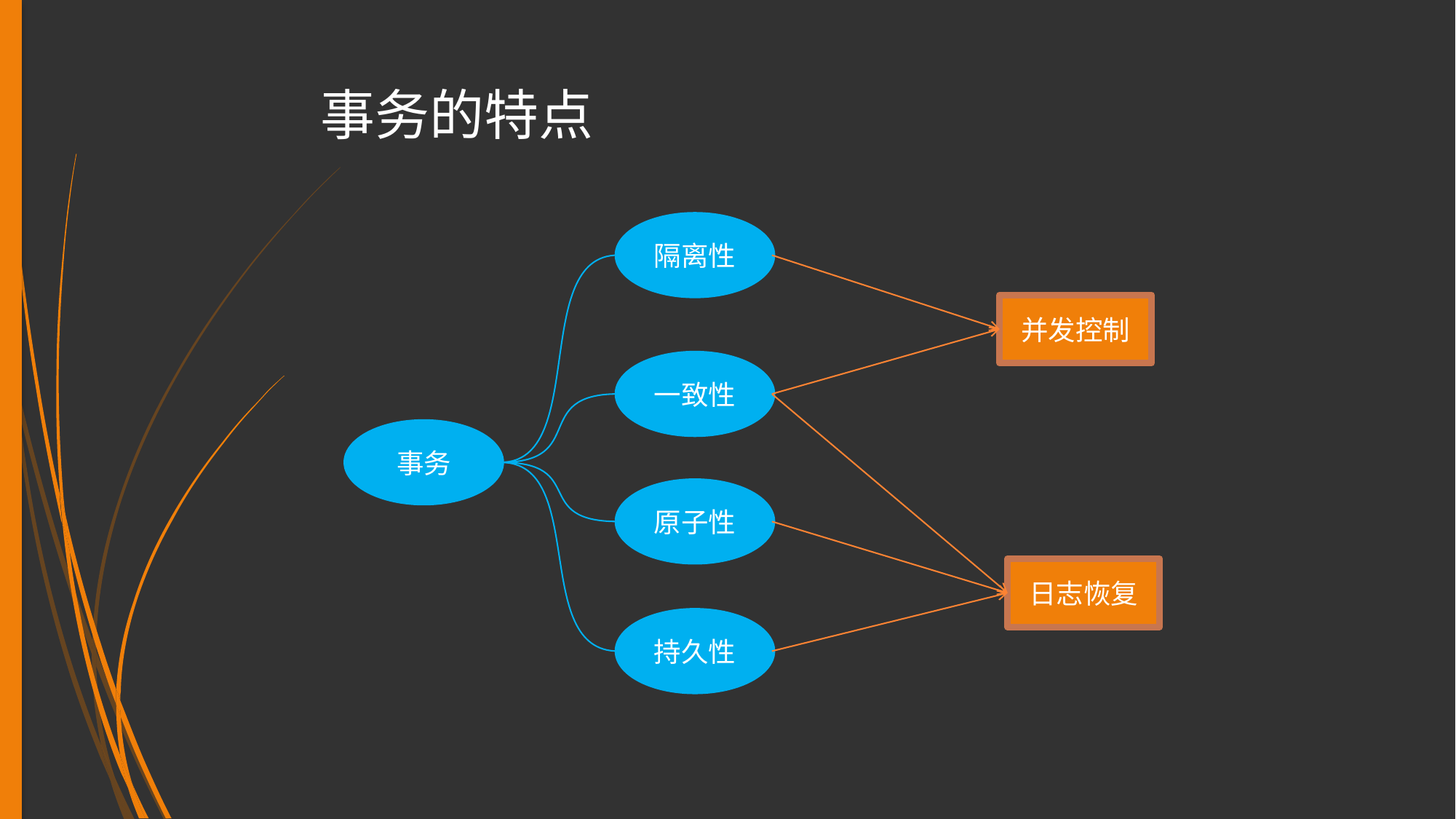

# 事务的特点
隔离性
并发控制
一致性
事务
原子性
日志恢复
持久性